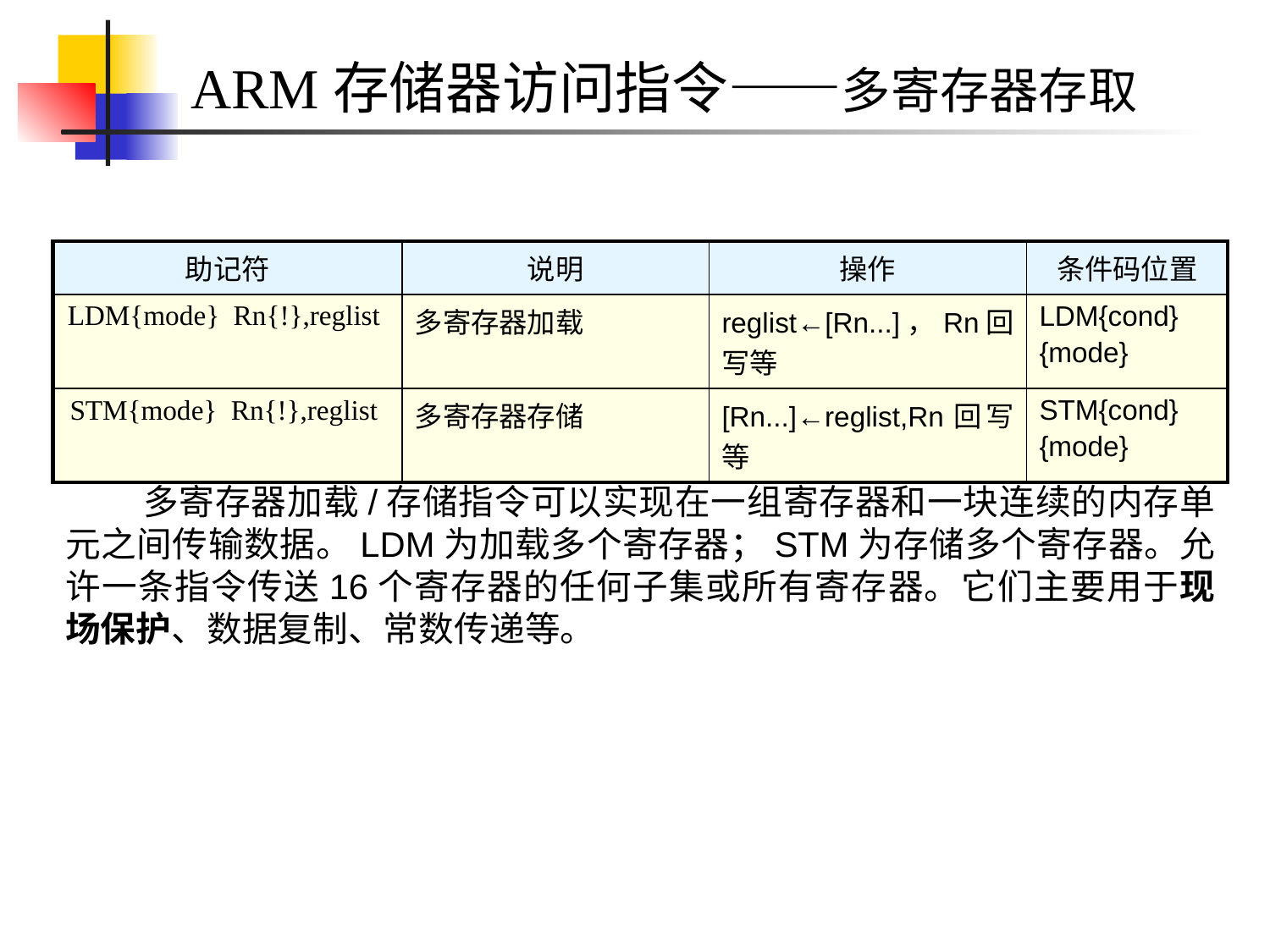

ARM存储器访问指令——多寄存器存取
| 助记符 | 说明 | 操作 | 条件码位置 |
| --- | --- | --- | --- |
| LDM{mode} Rn{!},reglist | 多寄存器加载 | reglist←[Rn...]，Rn回写等 | LDM{cond} {mode} |
| STM{mode} Rn{!},reglist | 多寄存器存储 | [Rn...]←reglist,Rn回写等 | STM{cond} {mode} |
        多寄存器加载/存储指令可以实现在一组寄存器和一块连续的内存单元之间传输数据。LDM为加载多个寄存器；STM为存储多个寄存器。允许一条指令传送16个寄存器的任何子集或所有寄存器。它们主要用于现场保护、数据复制、常数传递等。